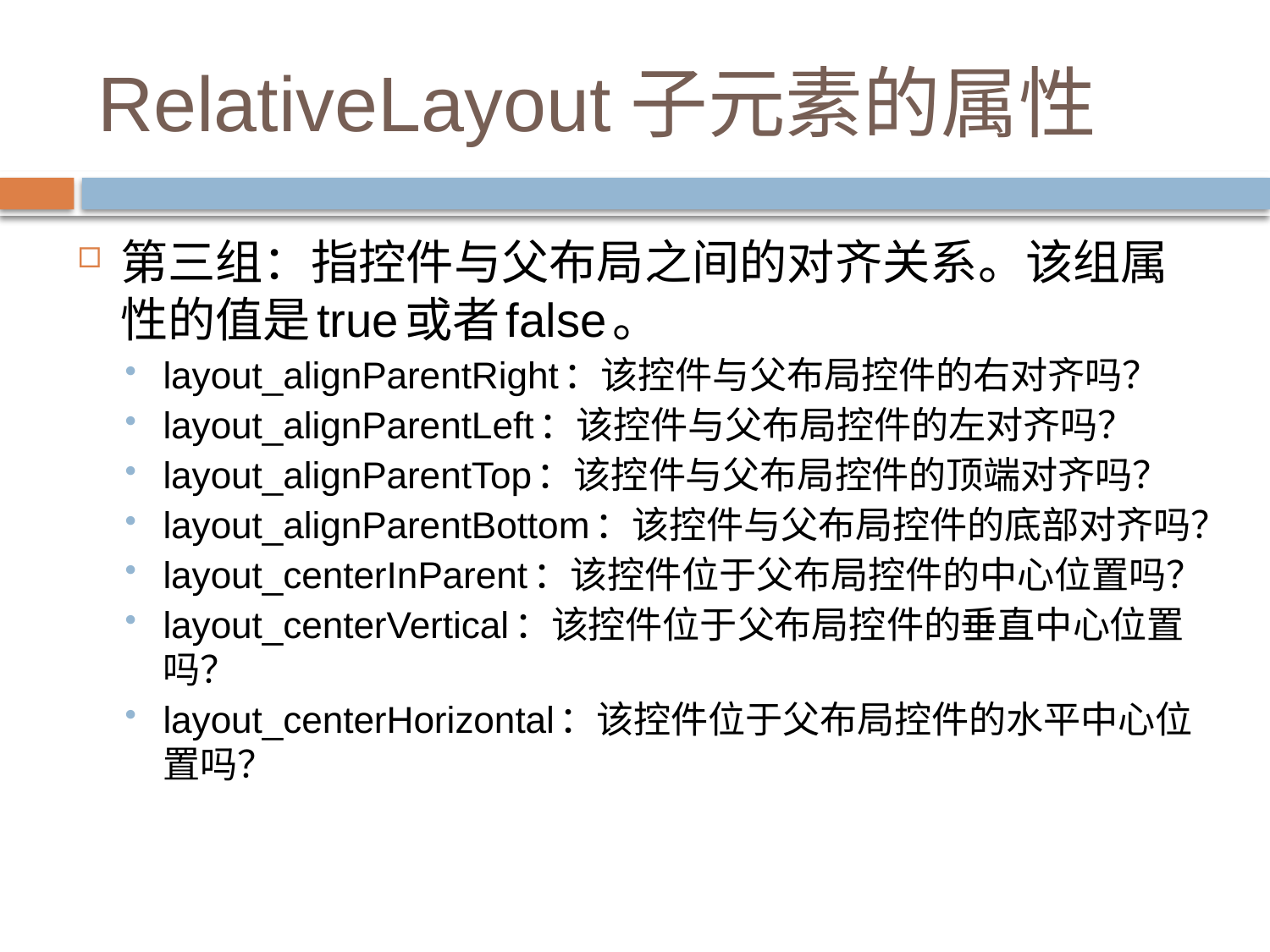

# RelativeLayout子元素的属性
第三组：指控件与父布局之间的对齐关系。该组属性的值是true或者false。
layout_alignParentRight：该控件与父布局控件的右对齐吗？
layout_alignParentLeft：该控件与父布局控件的左对齐吗？
layout_alignParentTop：该控件与父布局控件的顶端对齐吗？
layout_alignParentBottom：该控件与父布局控件的底部对齐吗？
layout_centerInParent：该控件位于父布局控件的中心位置吗？
layout_centerVertical：该控件位于父布局控件的垂直中心位置吗？
layout_centerHorizontal：该控件位于父布局控件的水平中心位置吗？